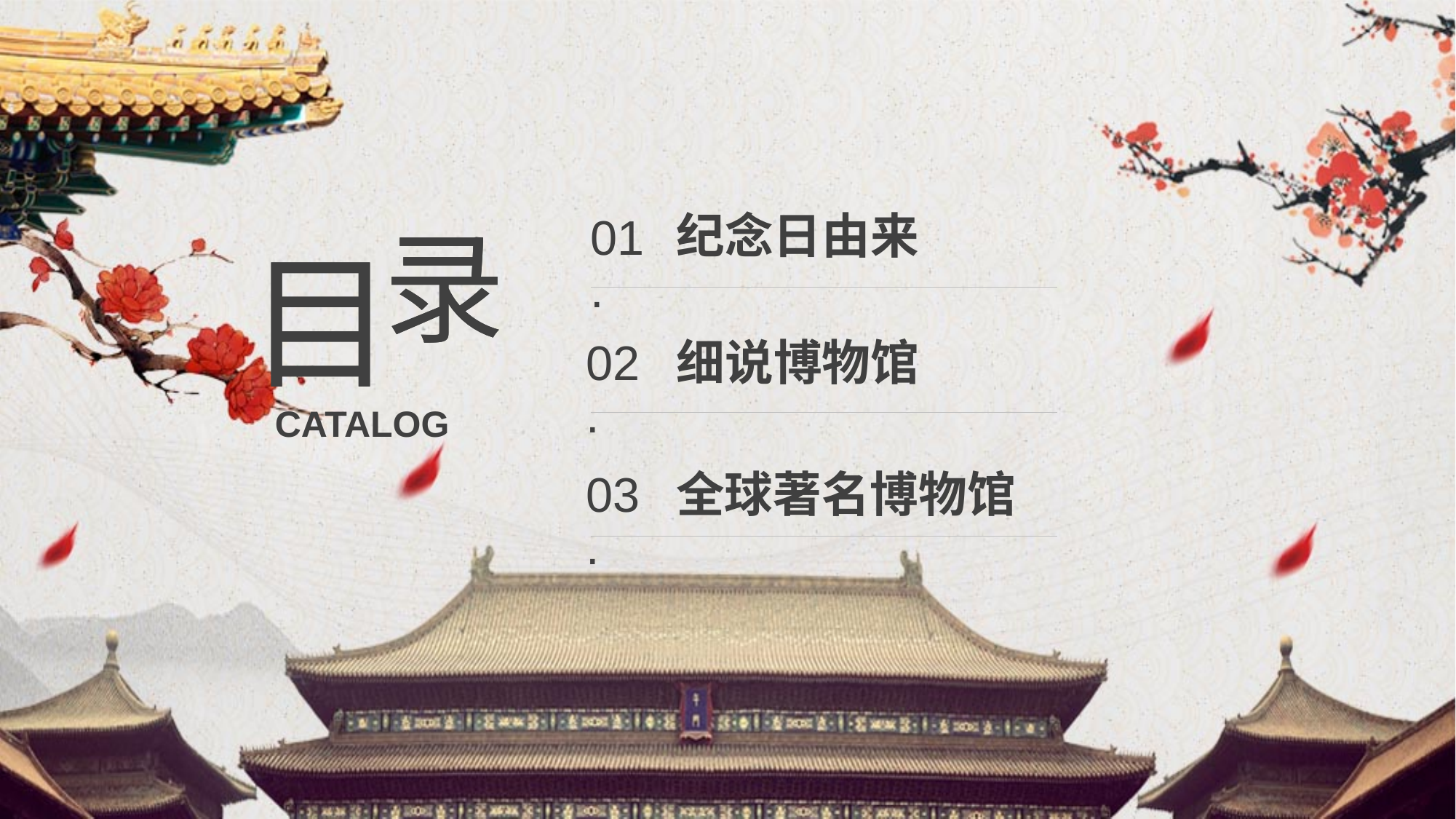

纪念日由来
01.
录
录
目
目
02.
细说博物馆
CATALOG
03.
全球著名博物馆